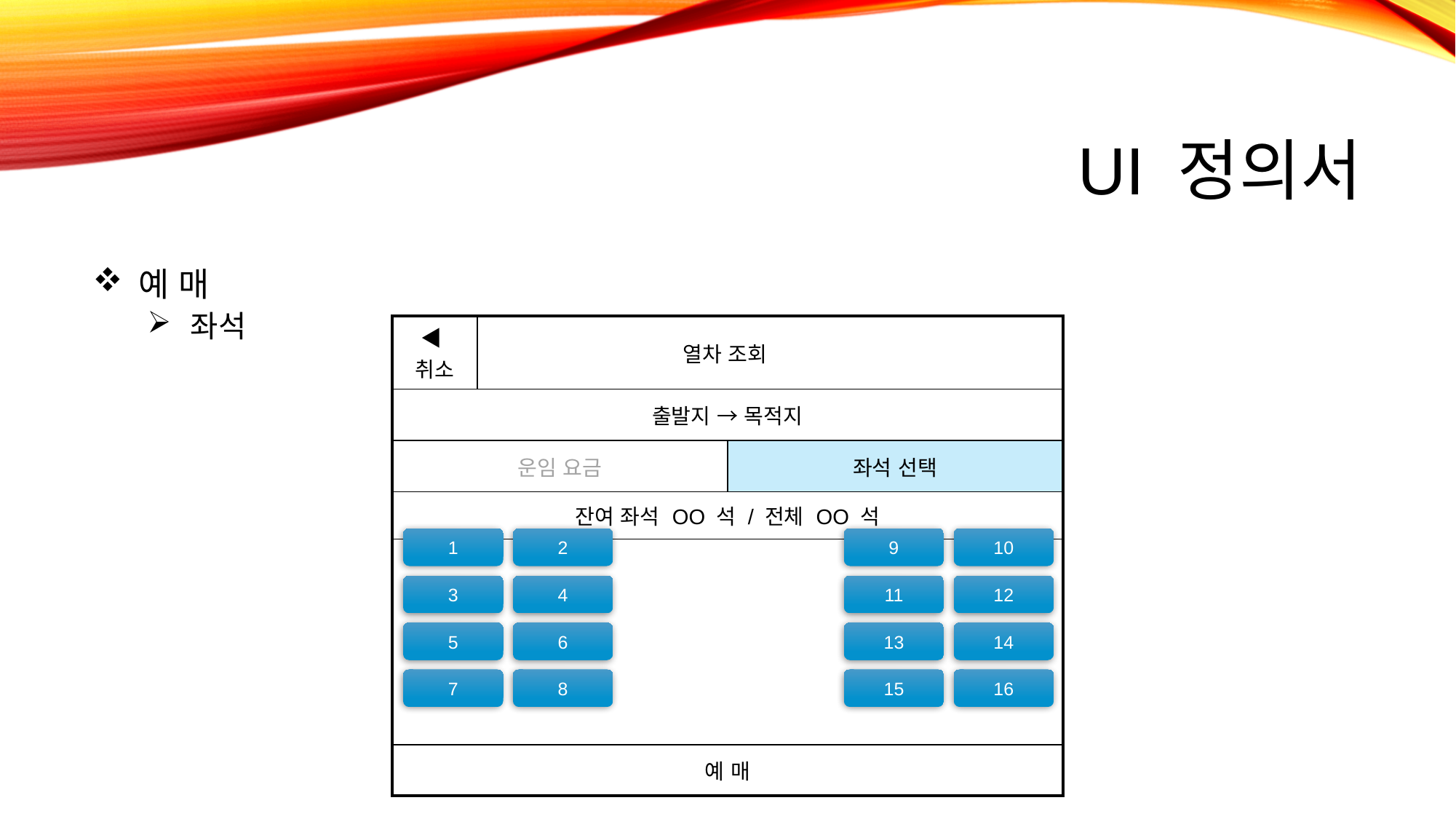

# ui 정의서
 예 매
 좌석
| ◀취소 | 열차 조회 |  |  |
| --- | --- | --- | --- |
| 출발지 → 목적지 |  |  |  |
| 운임 요금 |  | 좌석 선택 |  |
| 잔여 좌석 OO 석 / 전체 OO 석 |  | 도착 |  |
|  |  |  |  |
| 예 매 |  |  |  |
9
2
10
1
11
4
12
3
13
6
14
5
15
8
16
7